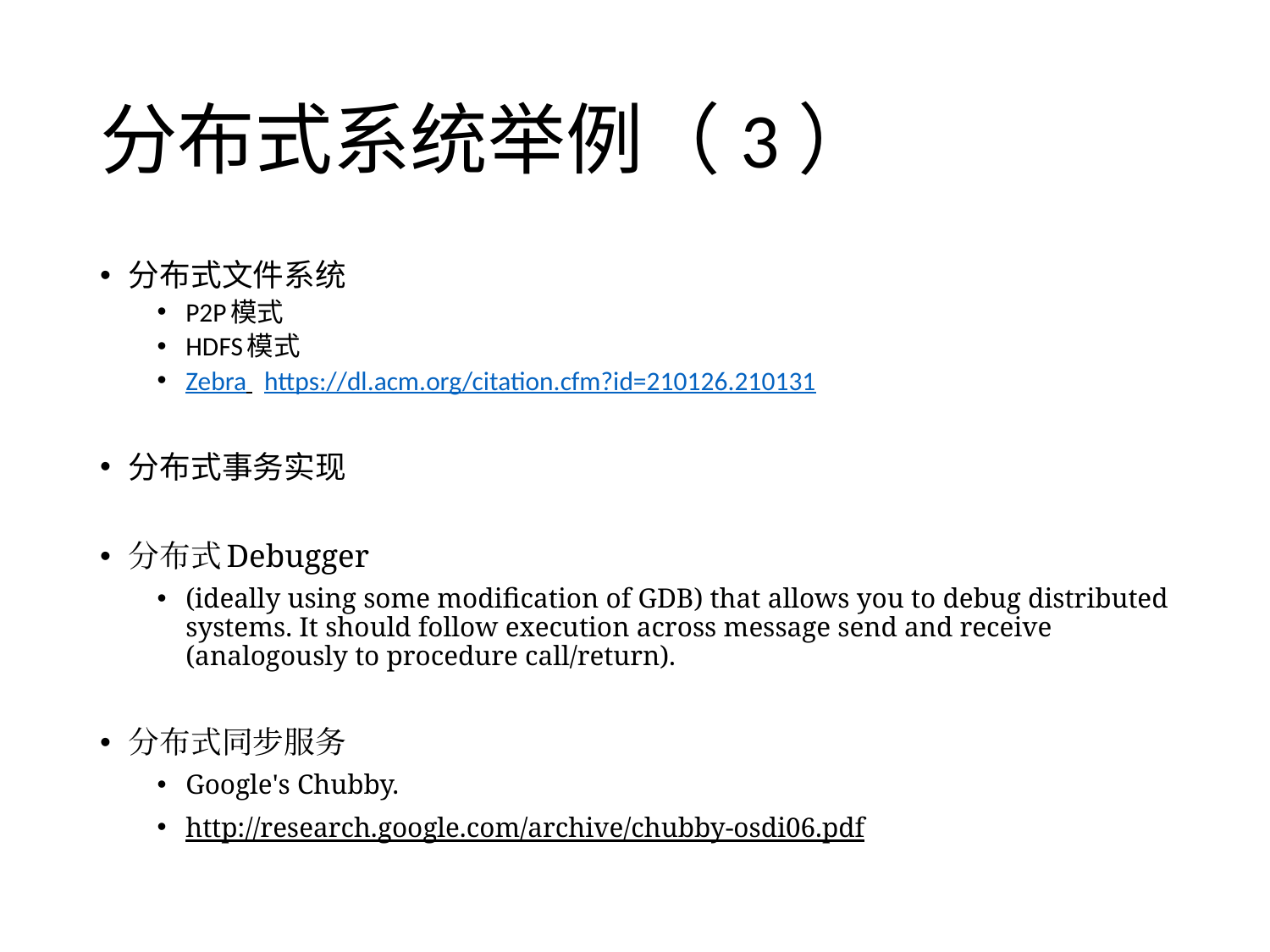

# 分布式系统举例（3）
分布式文件系统
P2P模式
HDFS模式
Zebra   https://dl.acm.org/citation.cfm?id=210126.210131

分布式事务实现

分布式Debugger
(ideally using some modification of GDB) that allows you to debug distributed systems. It should follow execution across message send and receive (analogously to procedure call/return).

分布式同步服务
Google's Chubby.
http://research.google.com/archive/chubby-osdi06.pdf